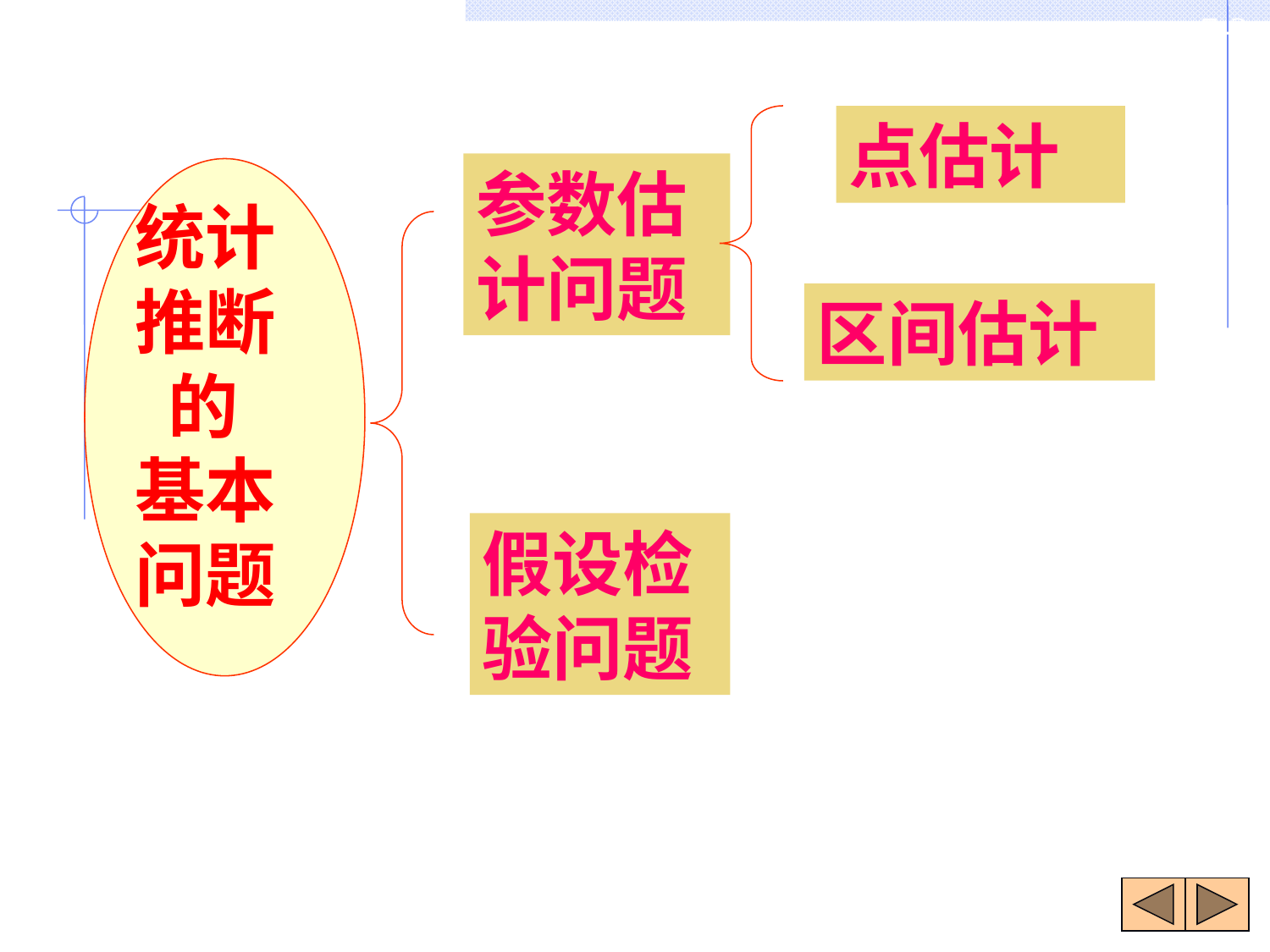

7-2

点估计
参数估
计问题

统计
推断
 的
基本
问题

区间估计
假设检
验问题